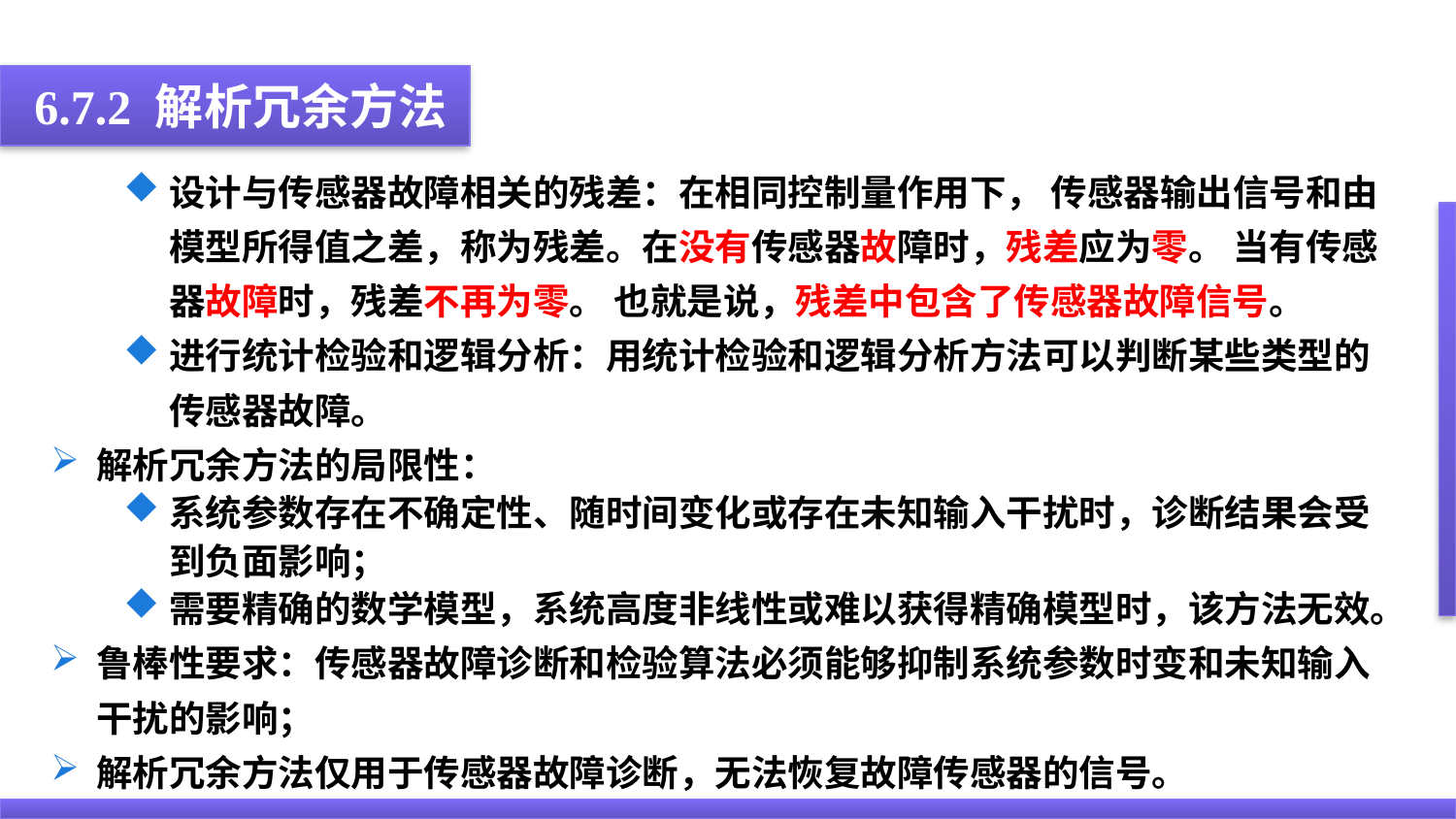

6.7.2 解析冗余方法
设计与传感器故障相关的残差：在相同控制量作用下， 传感器输出信号和由模型所得值之差，称为残差。在没有传感器故障时，残差应为零。 当有传感器故障时，残差不再为零。 也就是说，残差中包含了传感器故障信号。
进行统计检验和逻辑分析：用统计检验和逻辑分析方法可以判断某些类型的传感器故障。
解析冗余方法的局限性：
系统参数存在不确定性、随时间变化或存在未知输入干扰时，诊断结果会受到负面影响；
需要精确的数学模型，系统高度非线性或难以获得精确模型时，该方法无效。
鲁棒性要求：传感器故障诊断和检验算法必须能够抑制系统参数时变和未知输入干扰的影响；
解析冗余方法仅用于传感器故障诊断，无法恢复故障传感器的信号。